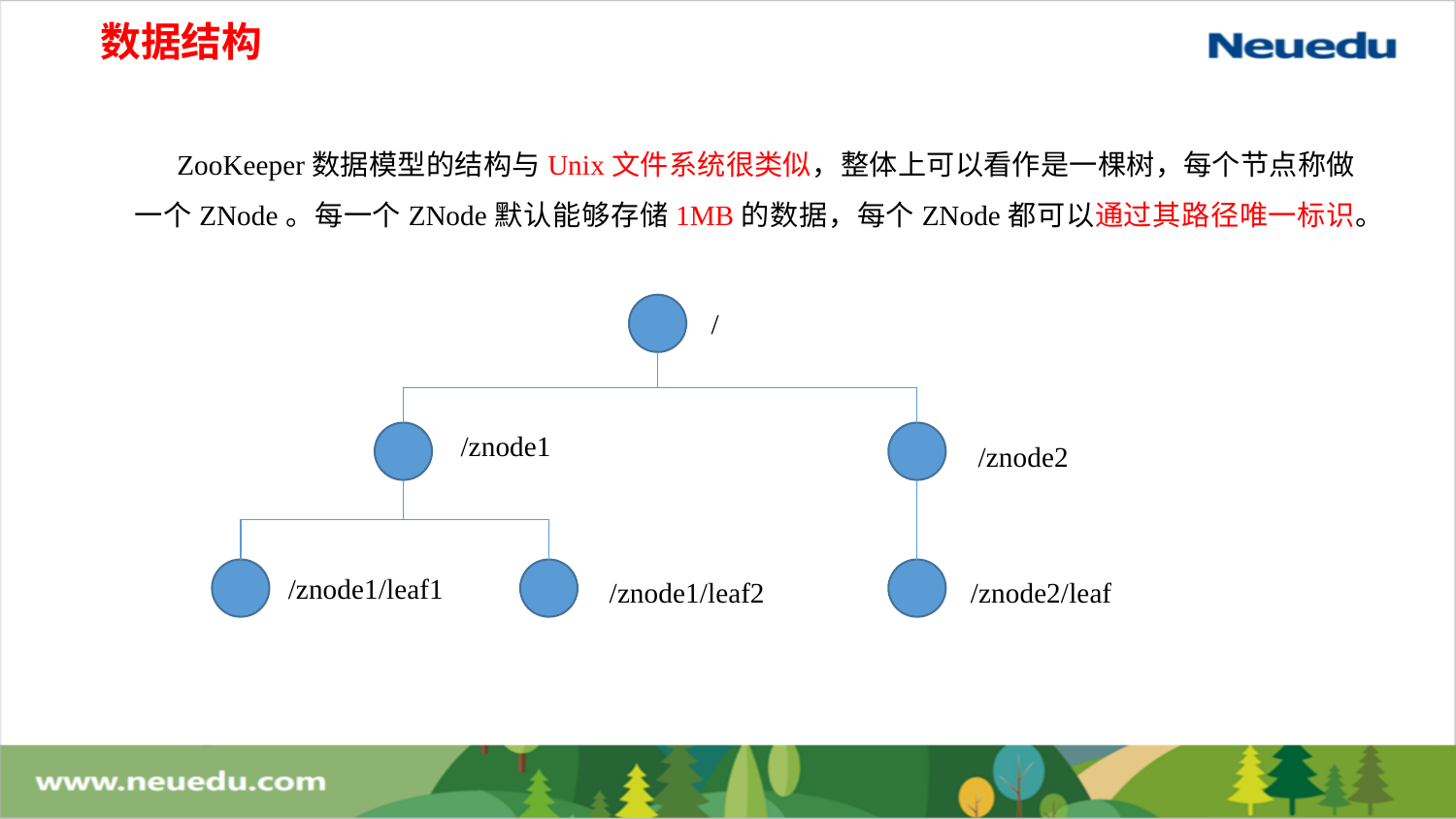

数据结构
ZooKeeper数据模型的结构与Unix文件系统很类似，整体上可以看作是一棵树，每个节点称做一个ZNode。每一个ZNode默认能够存储1MB的数据，每个ZNode都可以通过其路径唯一标识。

/
/znode1

/znode2

/znode1/leaf1
/znode1/leaf2
/znode2/leaf